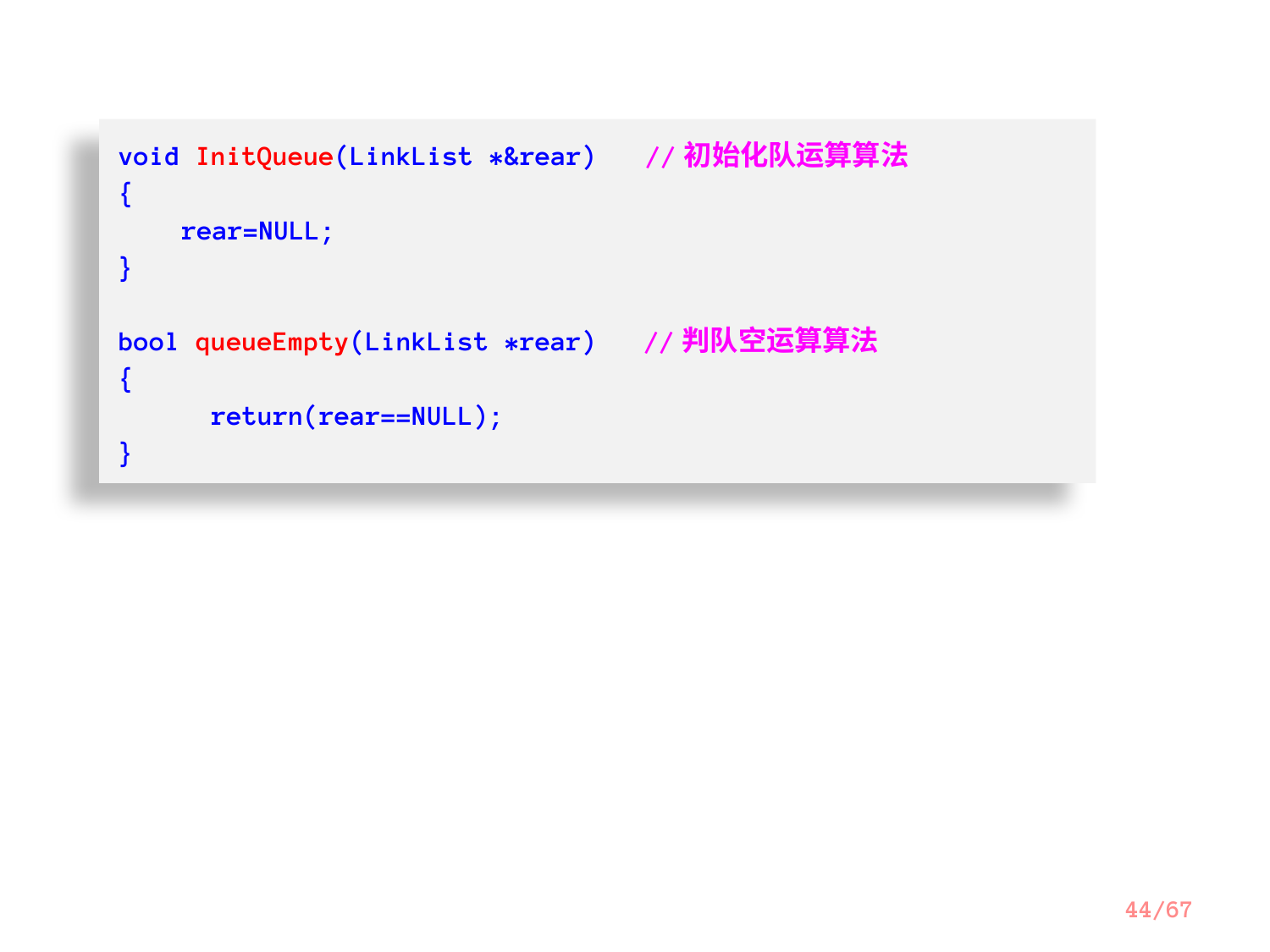

void InitQueue(LinkList *&rear)　 //初始化队运算算法
{
　　rear=NULL;
}

bool queueEmpty(LinkList *rear)   //判队空运算算法
{
      return(rear==NULL);
}
44/67